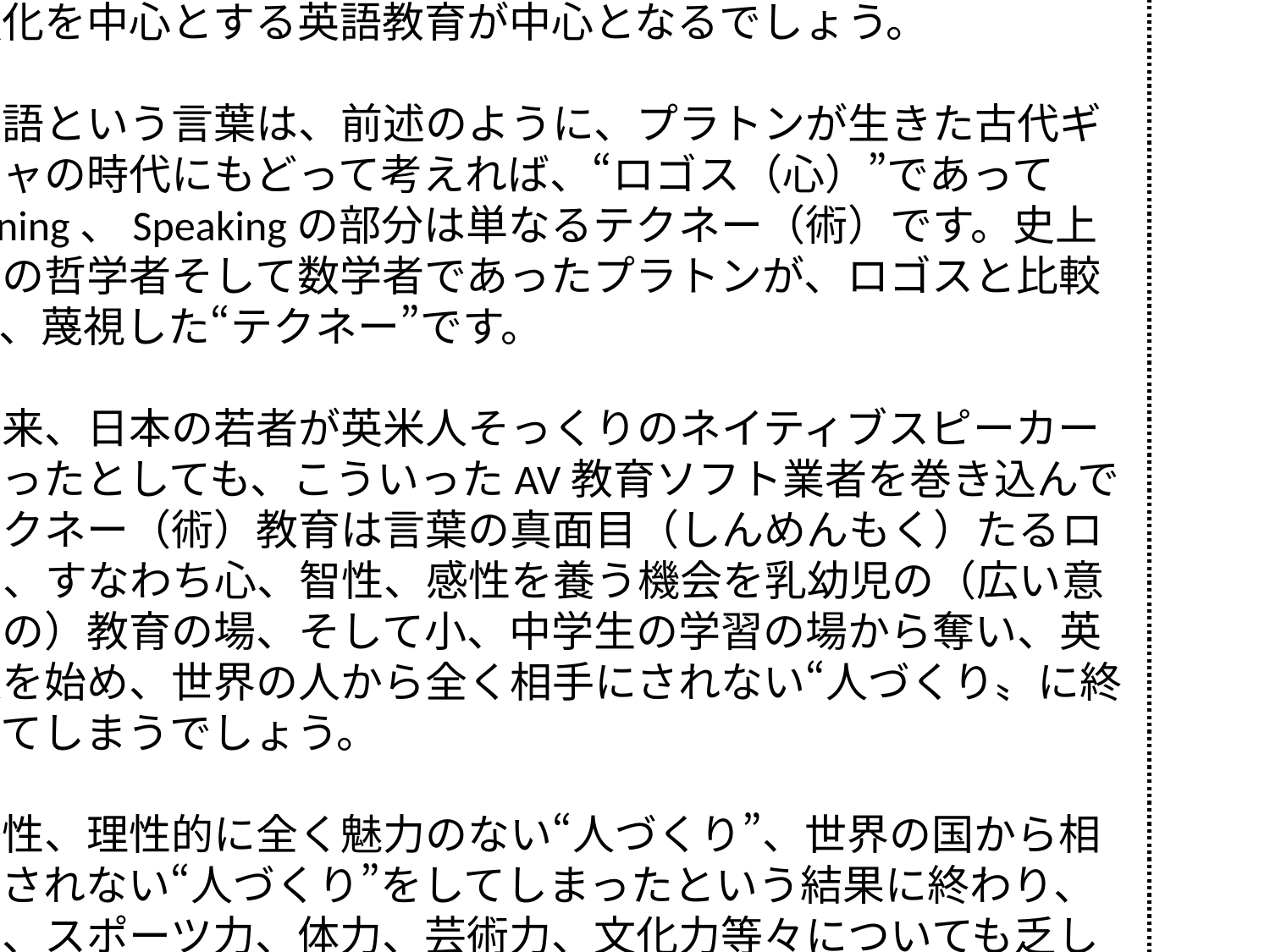

私の訴え
―今、強く危惧すること―
　2013年5月の教育再生実行会議提言がスタートラインとなってAV教育ソフト業者を巻き込んでの、英語力強化がいわば国家的スケールで、繰り広げられるでしょう。Listening、Speakingの強化を中心とする英語教育が中心となるでしょう。
　英語という言葉は、前述のように、プラトンが生きた古代ギリシャの時代にもどって考えれば、“ロゴス（心）”であってListening、Speakingの部分は単なるテクネー（術）です。史上最高の哲学者そして数学者であったプラトンが、ロゴスと比較して、蔑視した“テクネー”です。
　将来、日本の若者が英米人そっくりのネイティブスピーカーとなったとしても、こういったAV教育ソフト業者を巻き込んでのテクネー（術）教育は言葉の真面目（しんめんもく）たるロゴス、すなわち心、智性、感性を養う機会を乳幼児の（広い意味での）教育の場、そして小、中学生の学習の場から奪い、英米人を始め、世界の人から全く相手にされない“人づくり〟に終わってしまうでしょう。
　感性、理性的に全く魅力のない“人づくり”、世界の国から相手にされない“人づくり”をしてしまったという結果に終わり、智力、スポーツ力、体力、芸術力、文化力等々についても乏しく、全く魅力のない人をつくったに過ぎなかったということを、将来、必ず知ることとなるでしょう。

2014年8月23日
21世紀情報文化研究センタ
笠原　正雄